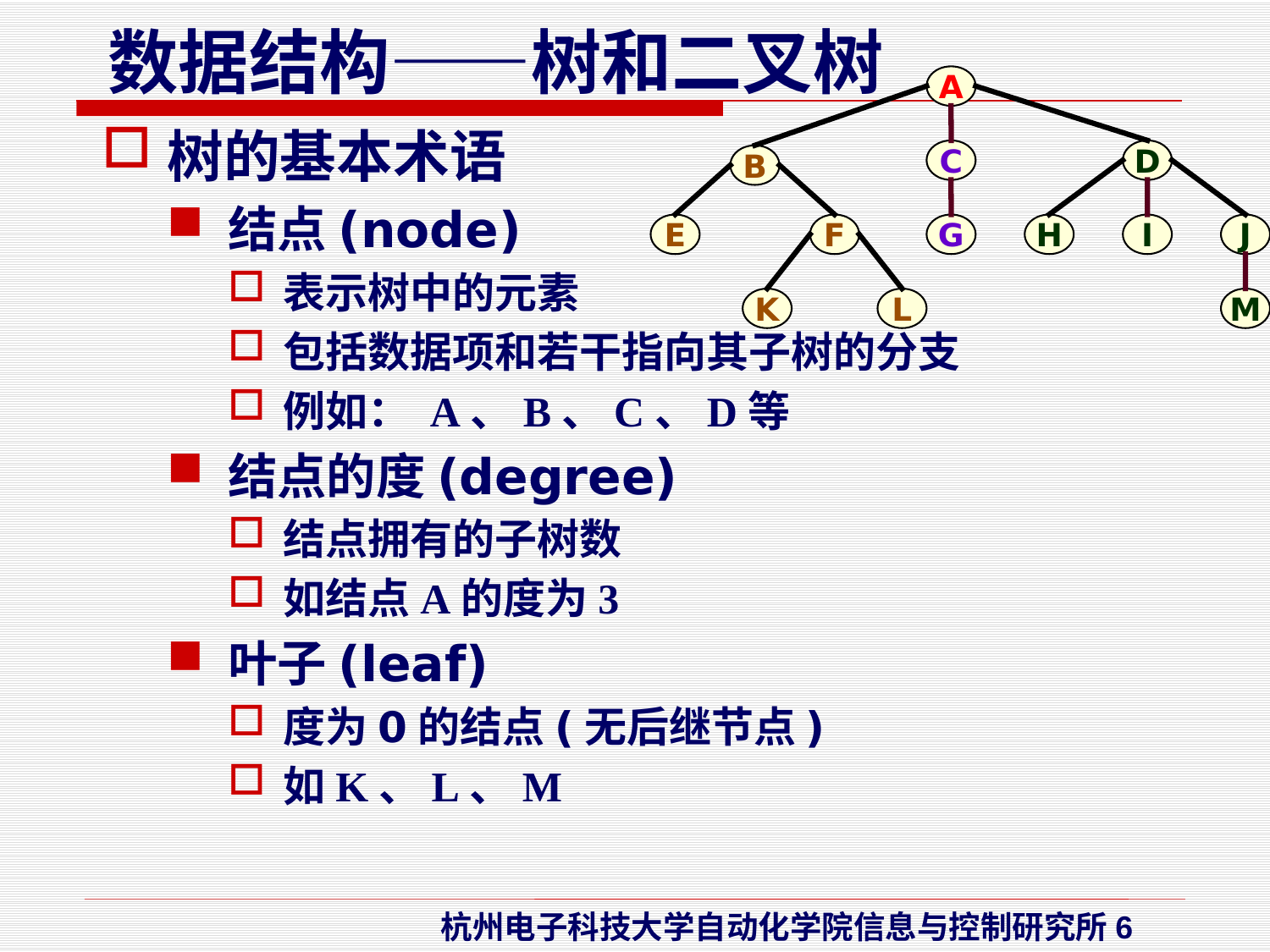

A

C
D
B

E
F
G
H
I
J

K
L
M
树的基本术语
结点(node)
表示树中的元素
包括数据项和若干指向其子树的分支
例如： A、B、C、D等
结点的度(degree)
结点拥有的子树数
如结点A的度为3
叶子(leaf)
度为0的结点(无后继节点)
如K、L、M